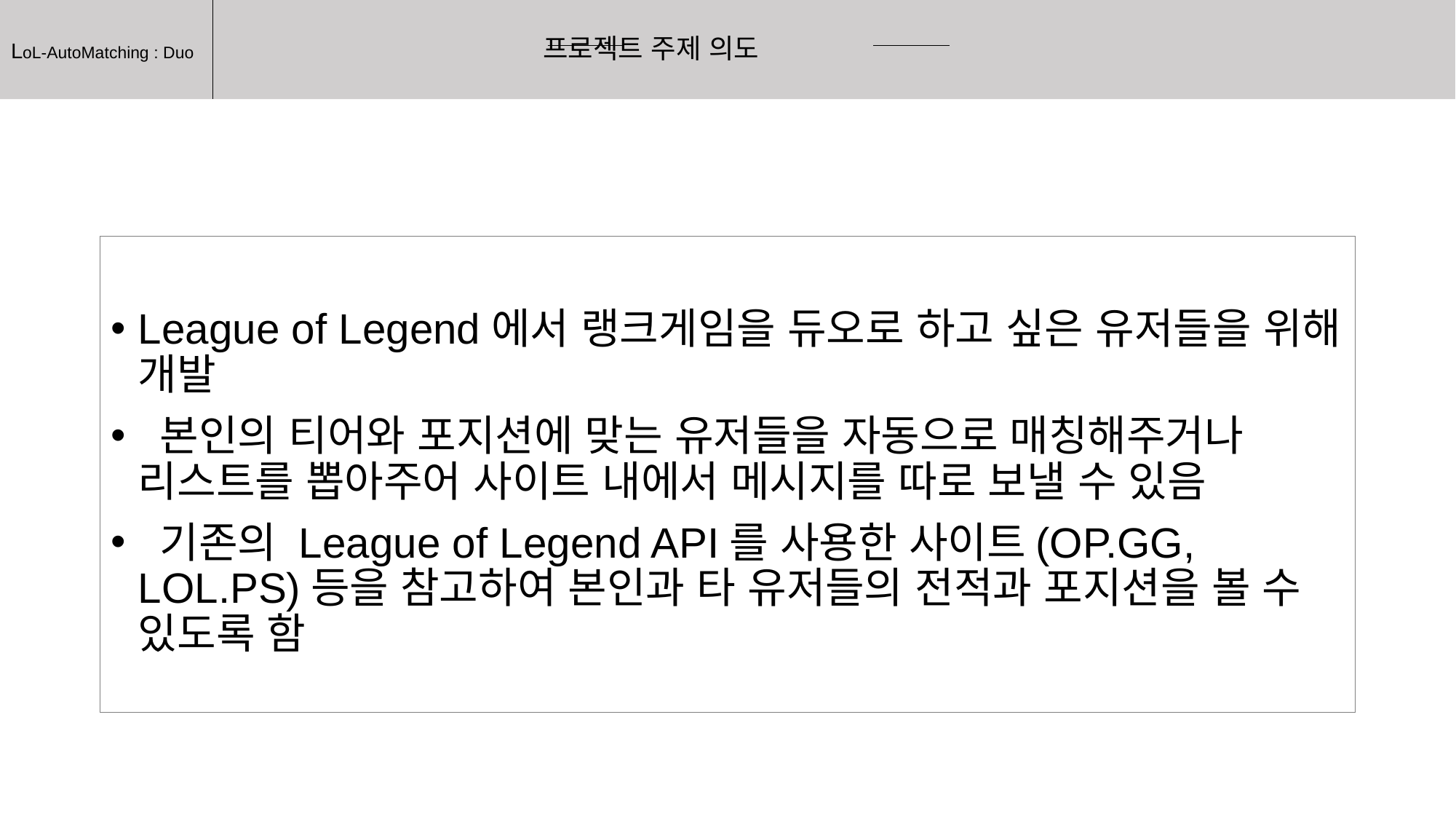

# LoL-AutoMatching : Duo                                                                         프로젝트 주제 의도

League of Legend에서 랭크게임을 듀오로 하고 싶은 유저들을 위해 개발
 본인의 티어와 포지션에 맞는 유저들을 자동으로 매칭해주거나 리스트를 뽑아주어 사이트 내에서 메시지를 따로 보낼 수 있음
 기존의 League of Legend API를 사용한 사이트(OP.GG, LOL.PS)등을 참고하여 본인과 타 유저들의 전적과 포지션을 볼 수 있도록 함